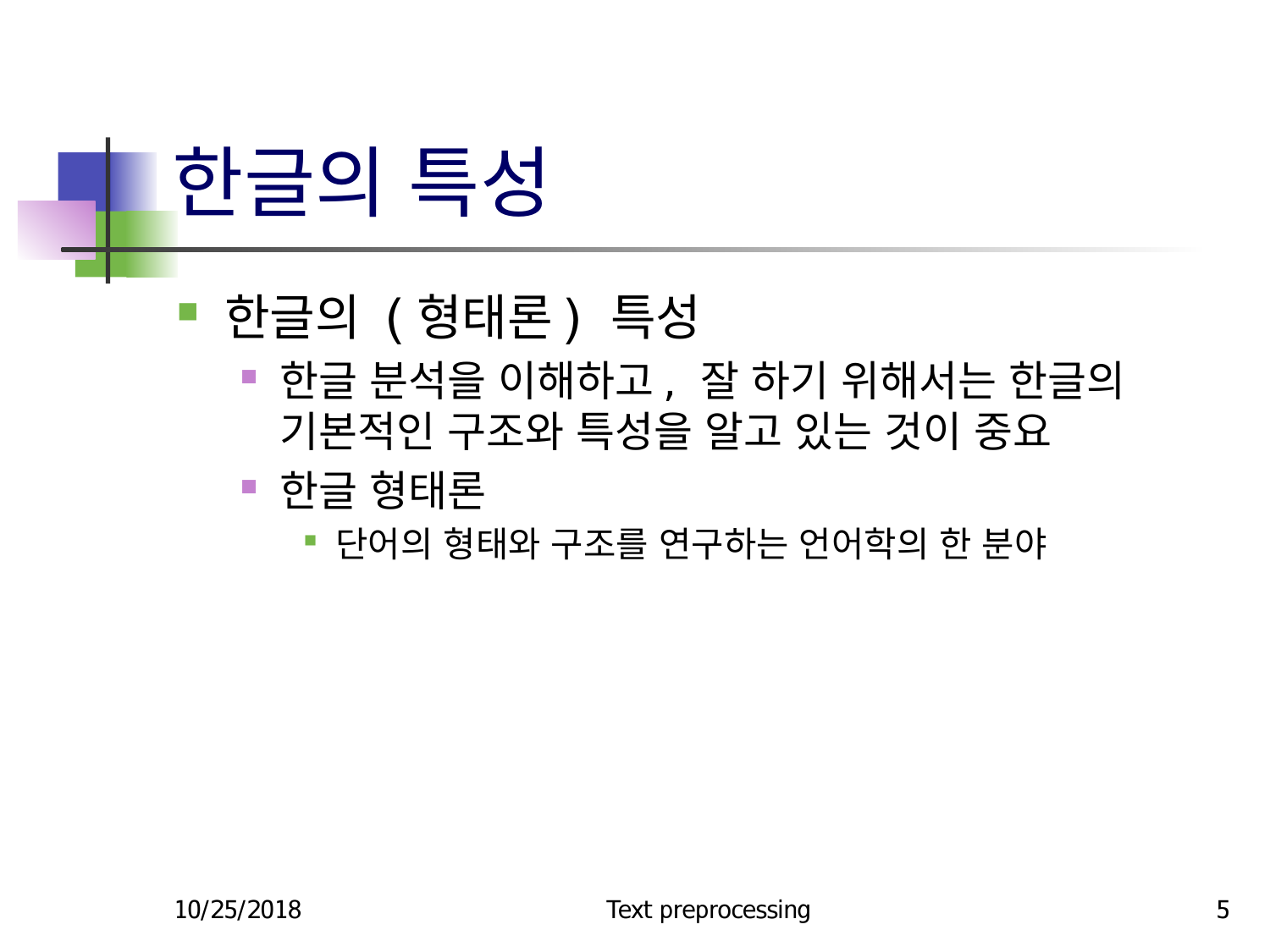

# 한글의 특성
한글의 (형태론) 특성
한글 분석을 이해하고, 잘 하기 위해서는 한글의 기본적인 구조와 특성을 알고 있는 것이 중요
한글 형태론
단어의 형태와 구조를 연구하는 언어학의 한 분야
10/25/2018
Text preprocessing
5